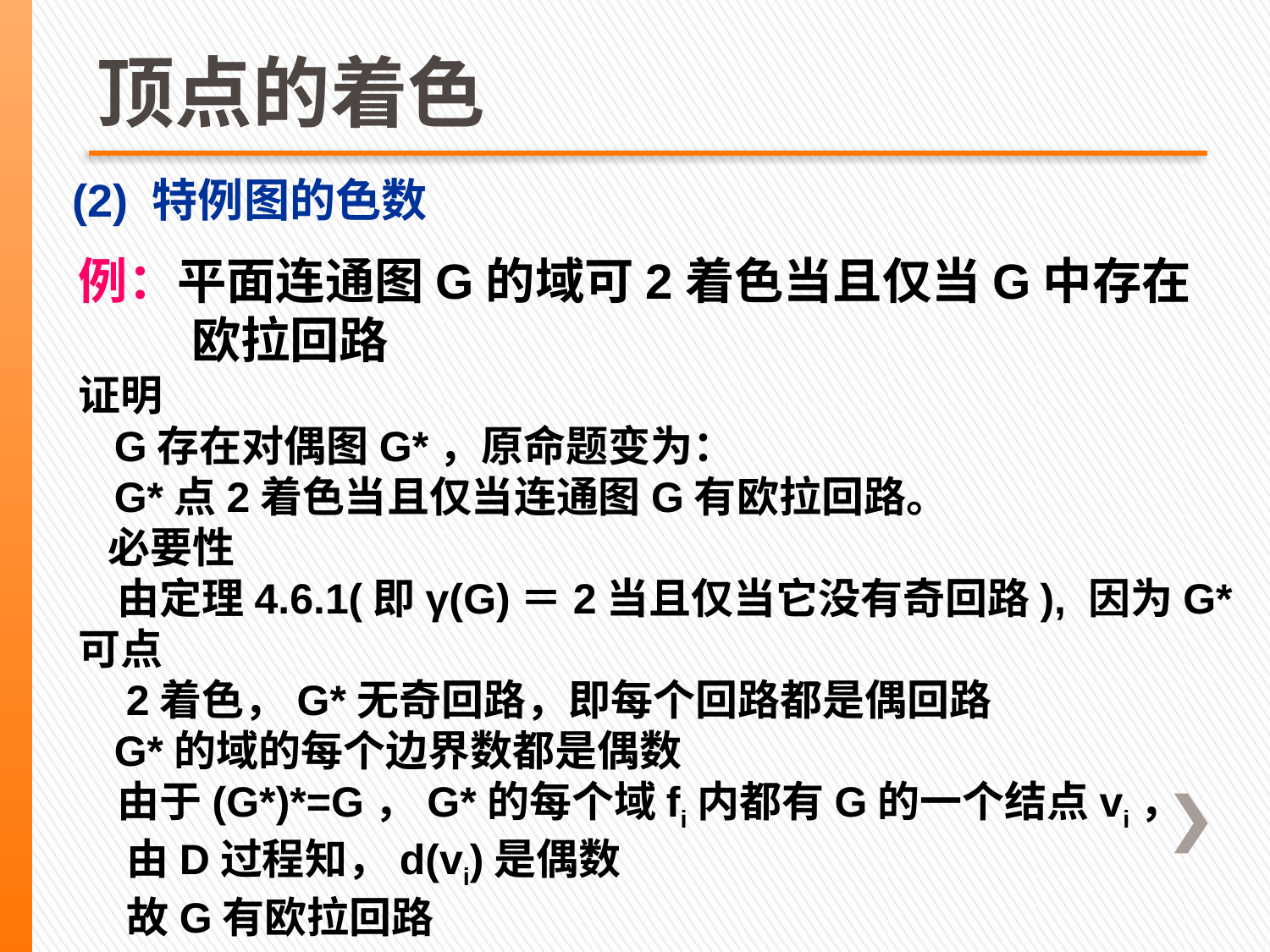

# 顶点的着色
(2) 特例图的色数
例：平面连通图G的域可2着色当且仅当G中存在
         欧拉回路
证明
   G存在对偶图G*，原命题变为：
   G*点2着色当且仅当连通图G有欧拉回路。
  必要性
   由定理4.6.1(即γ(G)＝2当且仅当它没有奇回路), 因为G*可点
    2着色，G*无奇回路，即每个回路都是偶回路
   G*的域的每个边界数都是偶数
   由于(G*)*=G，G*的每个域fi内都有G的一个结点vi，
    由D过程知，d(vi)是偶数
    故G有欧拉回路